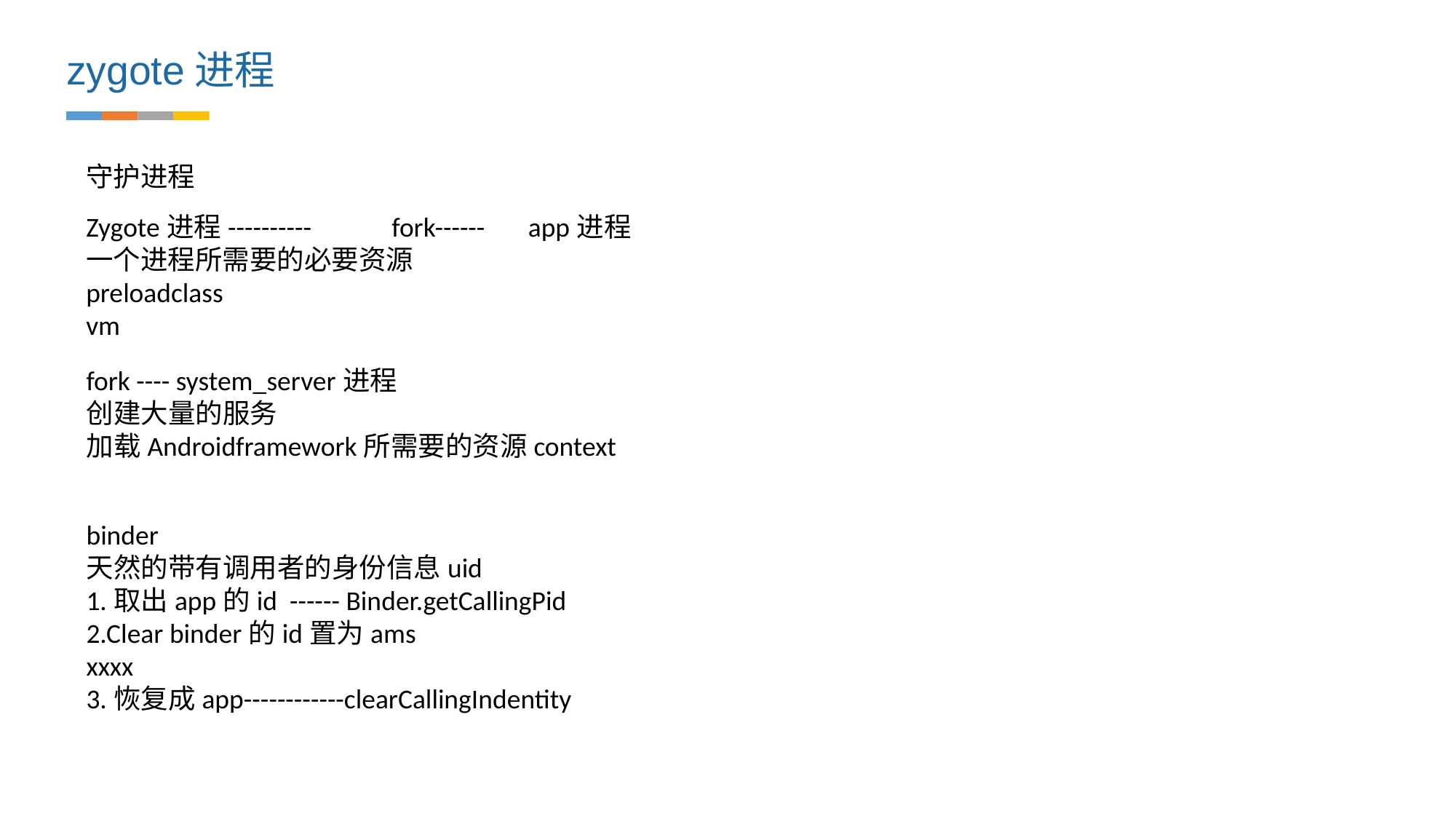

zygote进程

守护进程
Zygote进程----------             fork------       app进程
一个进程所需要的必要资源
preloadclass
vm
fork ---- system_server进程
创建大量的服务
加载Androidframework所需要的资源context
binder
天然的带有调用者的身份信息uid
1.取出app的id  ------ Binder.getCallingPid
2.Clear binder的id置为ams
xxxx
3.恢复成app------------clearCallingIndentity